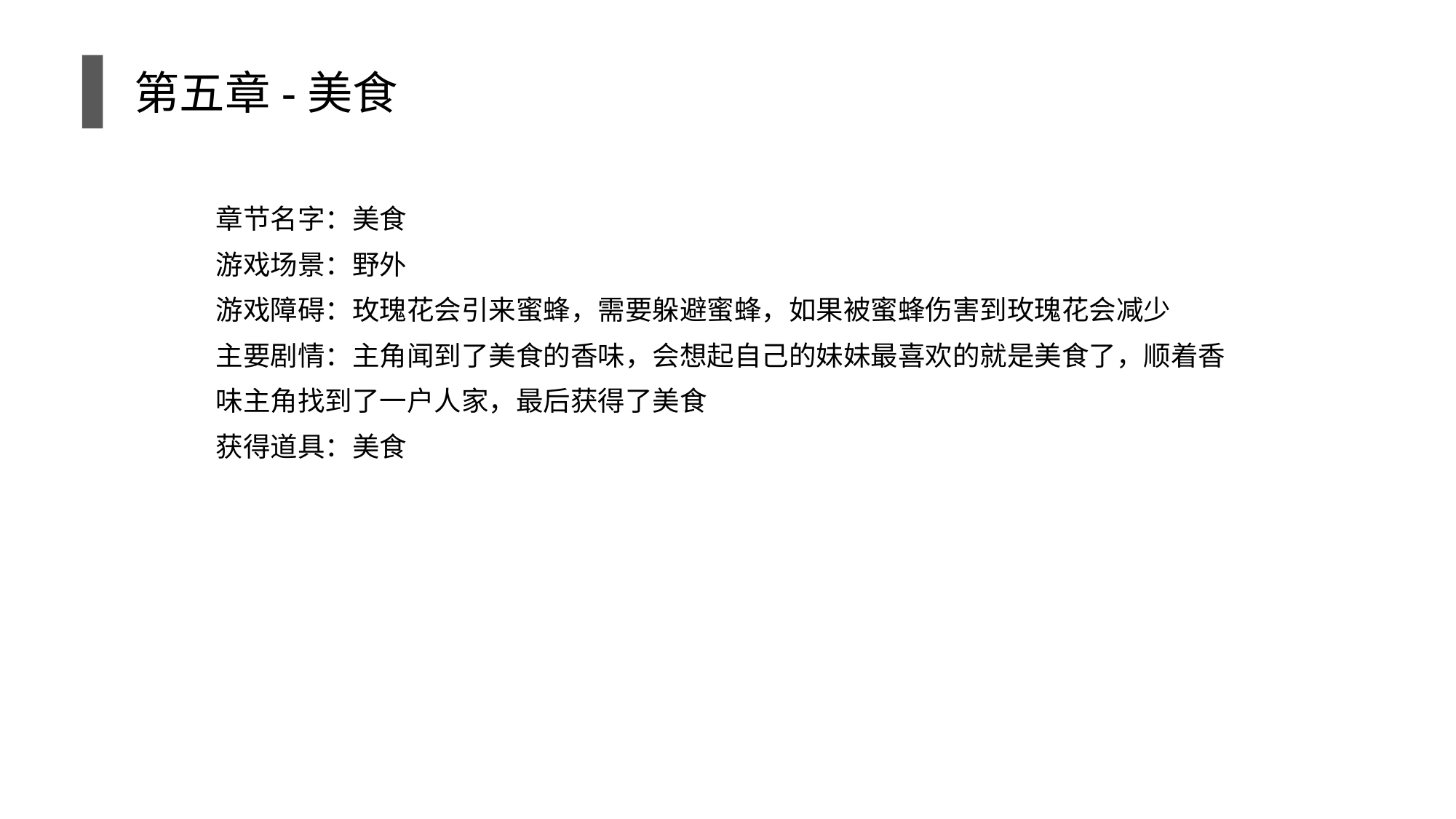

第五章-美食
章节名字：美食
游戏场景：野外
游戏障碍：玫瑰花会引来蜜蜂，需要躲避蜜蜂，如果被蜜蜂伤害到玫瑰花会减少
主要剧情：主角闻到了美食的香味，会想起自己的妹妹最喜欢的就是美食了，顺着香味主角找到了一户人家，最后获得了美食
获得道具：美食